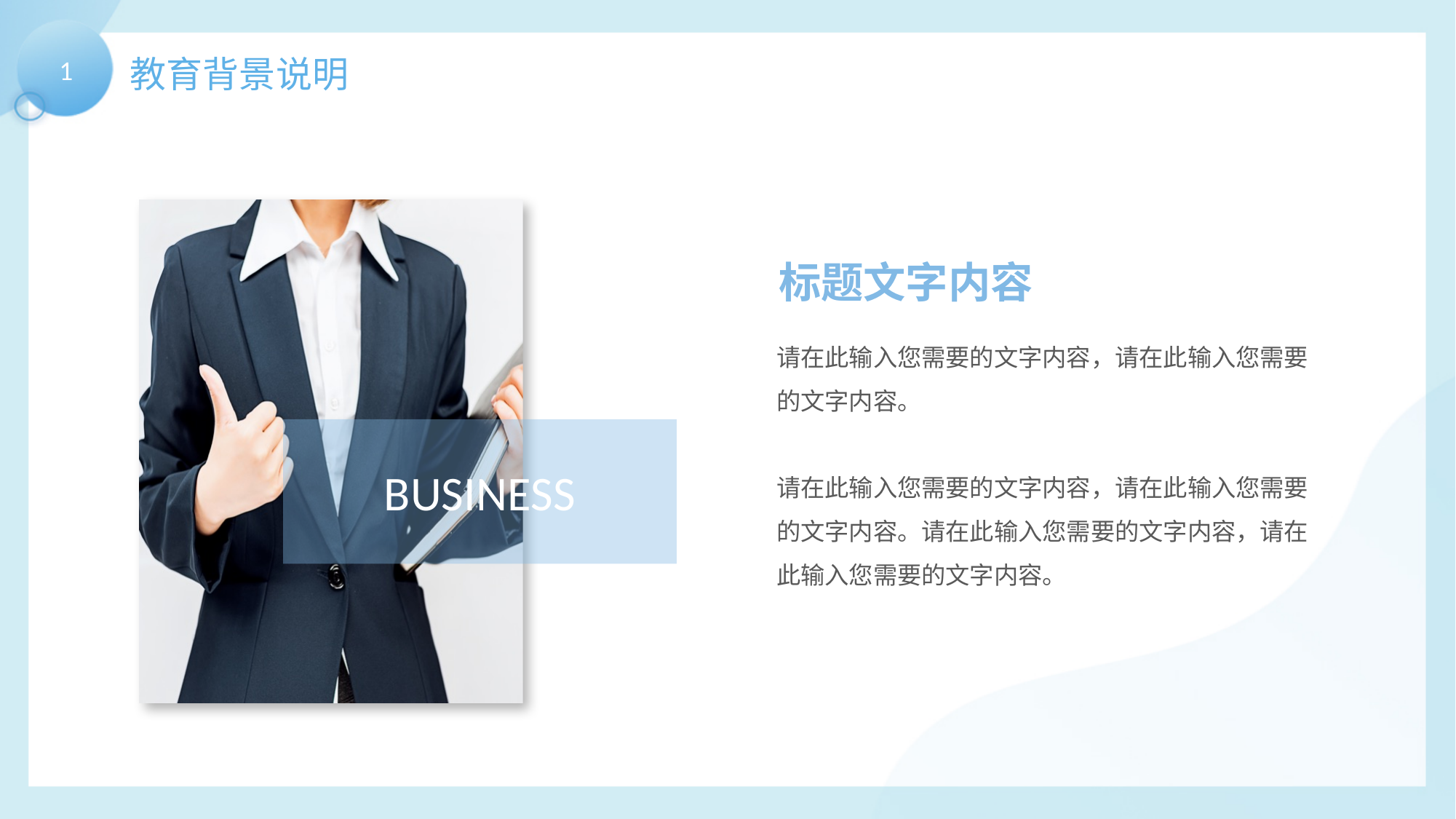

教育背景说明
1

标题文字内容
请在此输入您需要的文字内容，请在此输入您需要的文字内容。

请在此输入您需要的文字内容，请在此输入您需要的文字内容。请在此输入您需要的文字内容，请在此输入您需要的文字内容。

BUSINESS